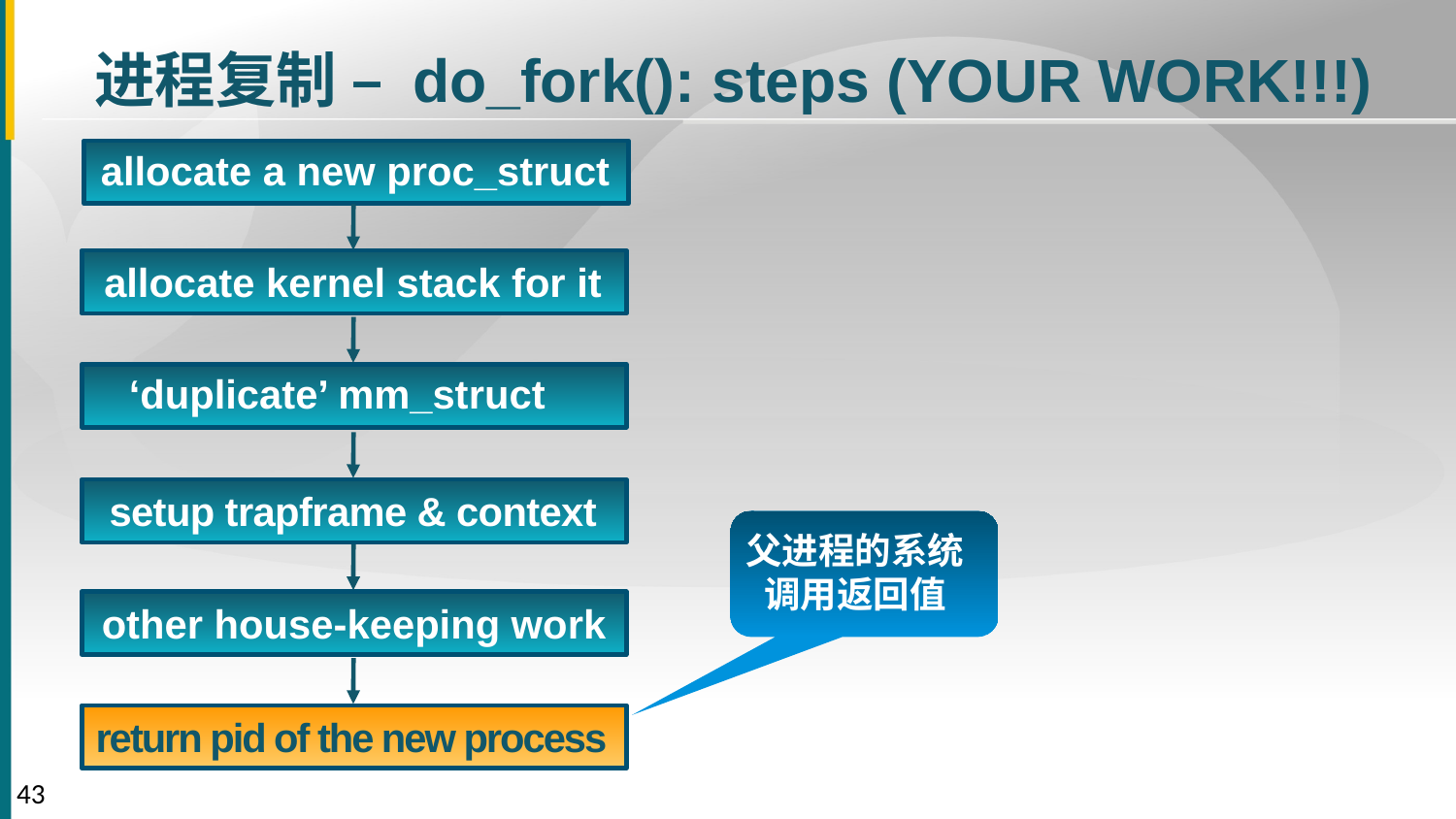

进程复制 – do_fork(): steps (YOUR WORK!!!)
allocate a new proc_struct

allocate kernel stack for it

‘duplicate’ mm_struct

setup trapframe & context

父进程的系统
调用返回值
other house-keeping work

return pid of the new process

43